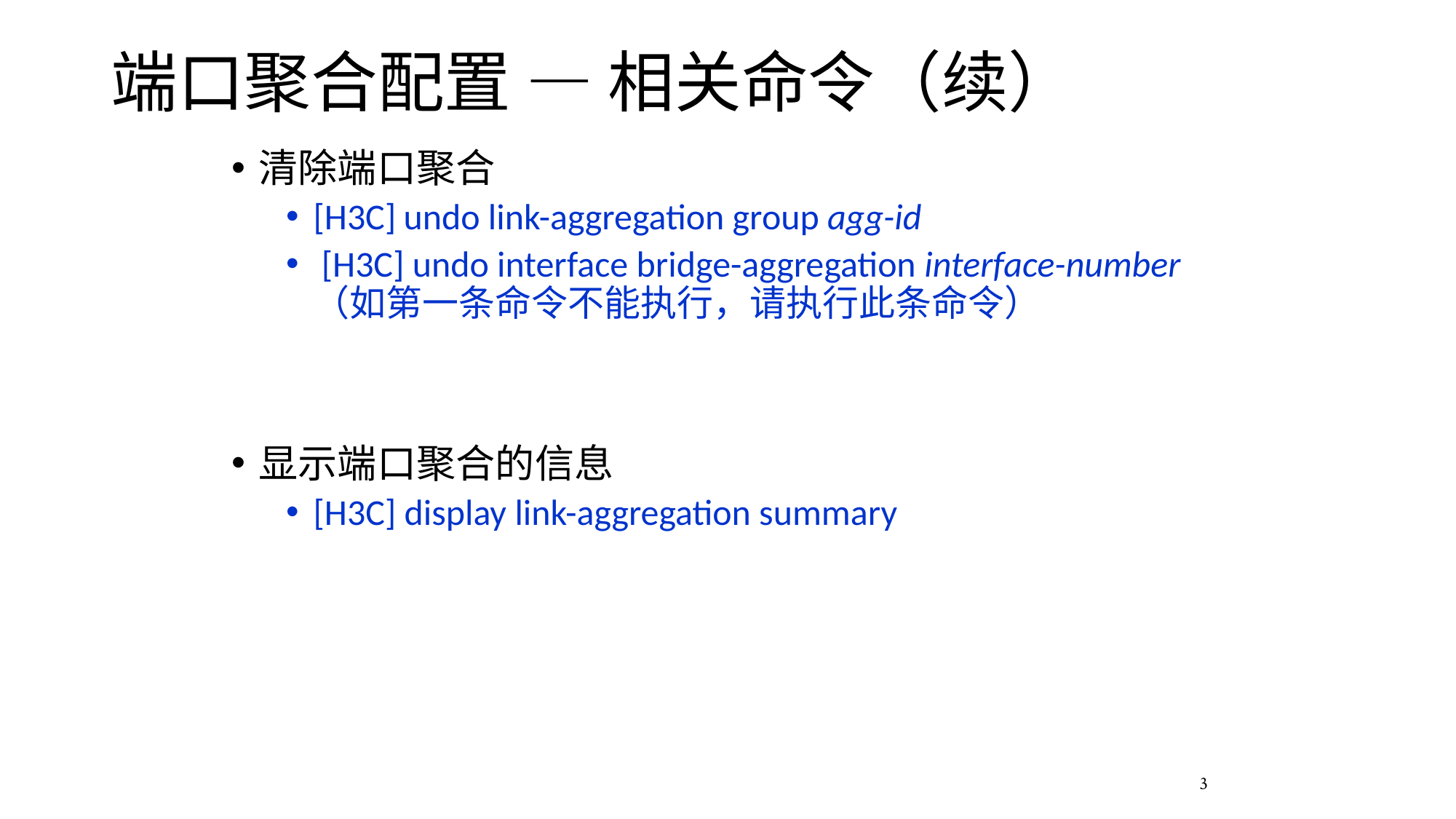

# 端口聚合配置 — 相关命令（续）
清除端口聚合
[H3C] undo link-aggregation group agg-id
 [H3C] undo interface bridge-aggregation interface-number  （如第一条命令不能执行，请执行此条命令）

显示端口聚合的信息
[H3C] display link-aggregation summary

3